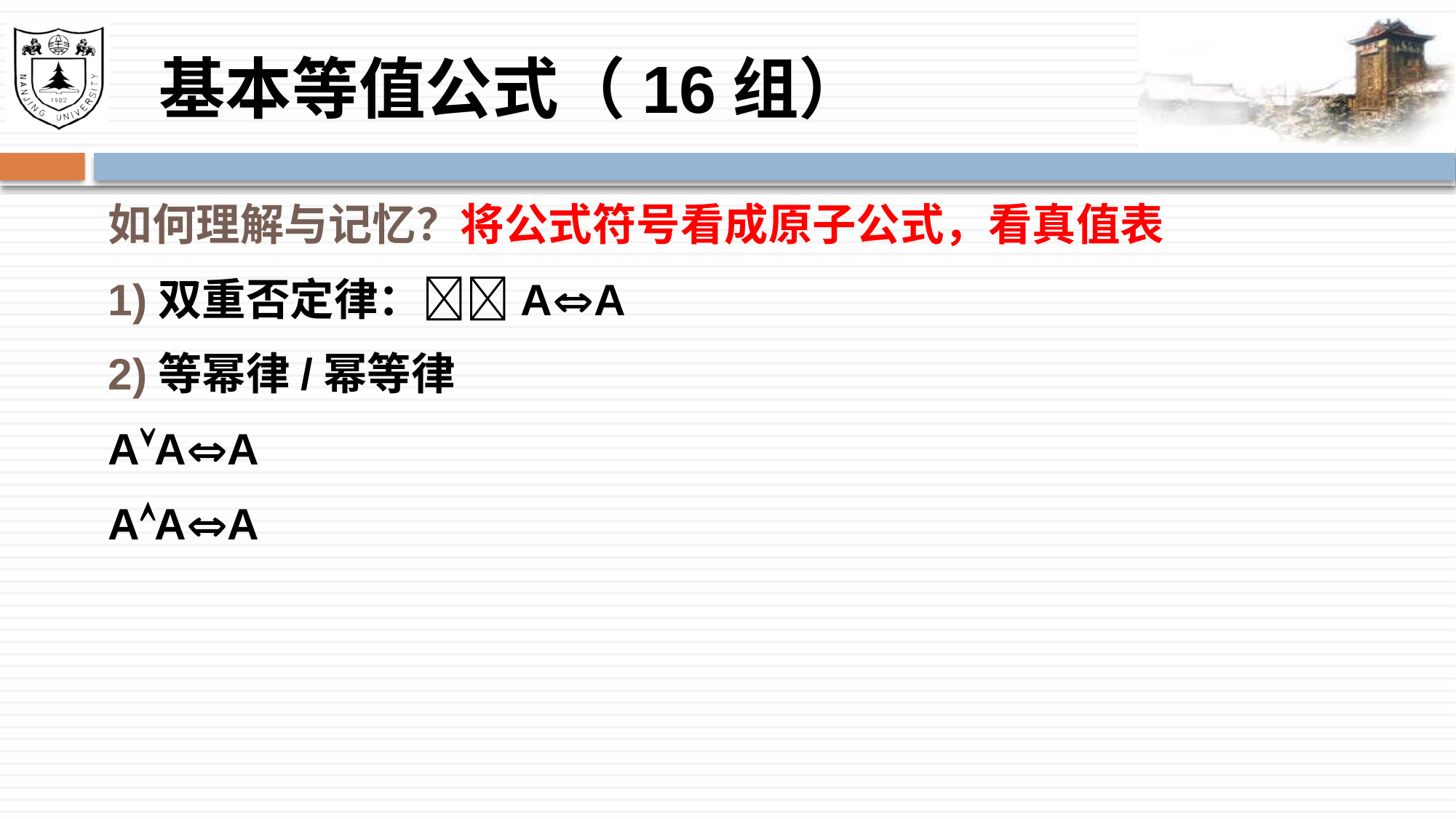

# 基本等值公式（16组）
如何理解与记忆？将公式符号看成原子公式，看真值表
1)双重否定律：¬¬A⇔A
2)等幂律/幂等律
A∨A⇔A
A∧A⇔A